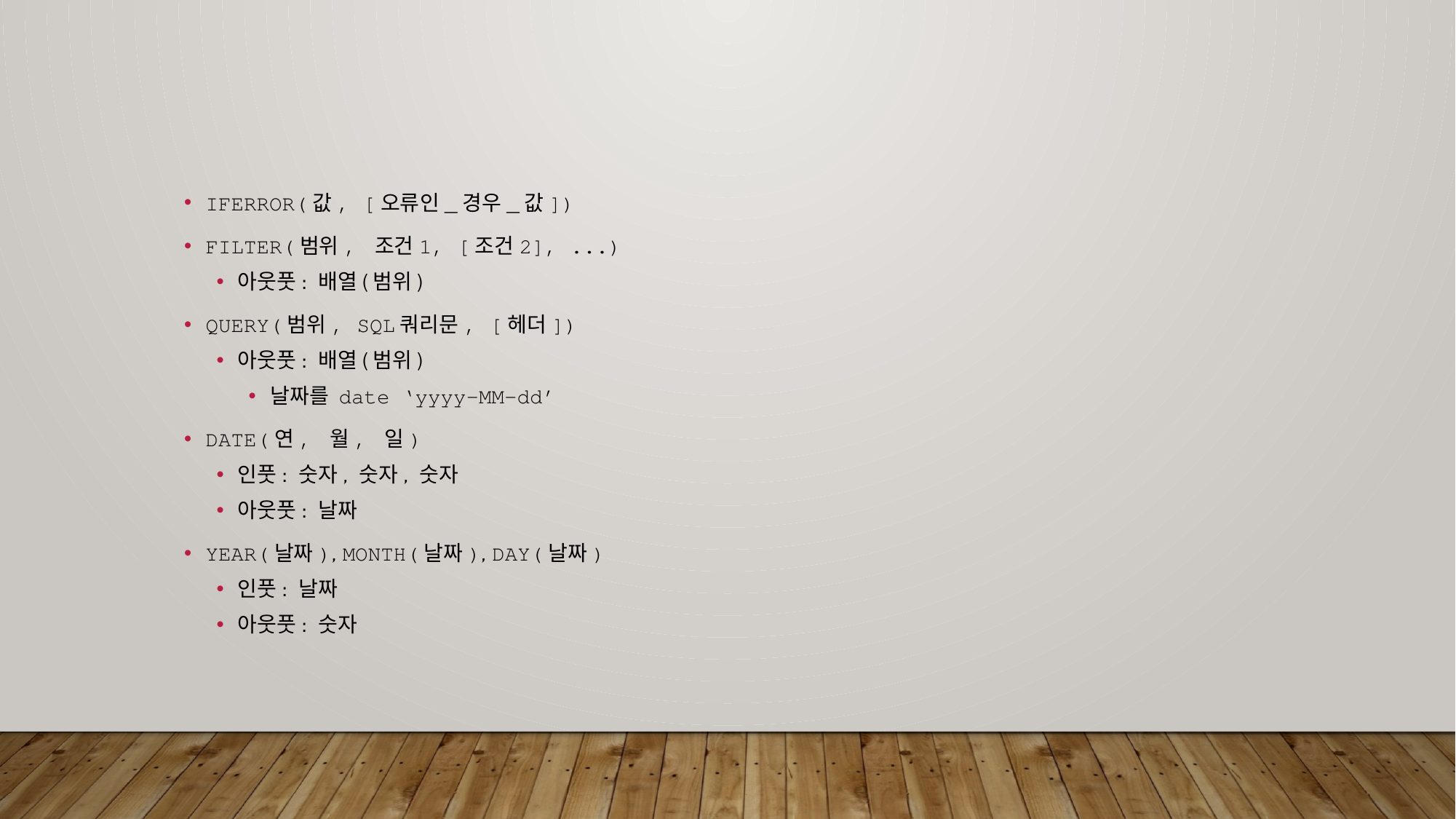

IFERROR(값, [오류인_경우_값])
FILTER(범위, 조건1, [조건2], ...)
아웃풋: 배열(범위)
QUERY(범위, SQL쿼리문, [헤더])
아웃풋: 배열(범위)
날짜를 date ‘yyyy-MM-dd’
DATE(연, 월, 일)
인풋: 숫자, 숫자, 숫자
아웃풋: 날짜
YEAR(날짜), MONTH(날짜), DAY(날짜)
인풋: 날짜
아웃풋: 숫자